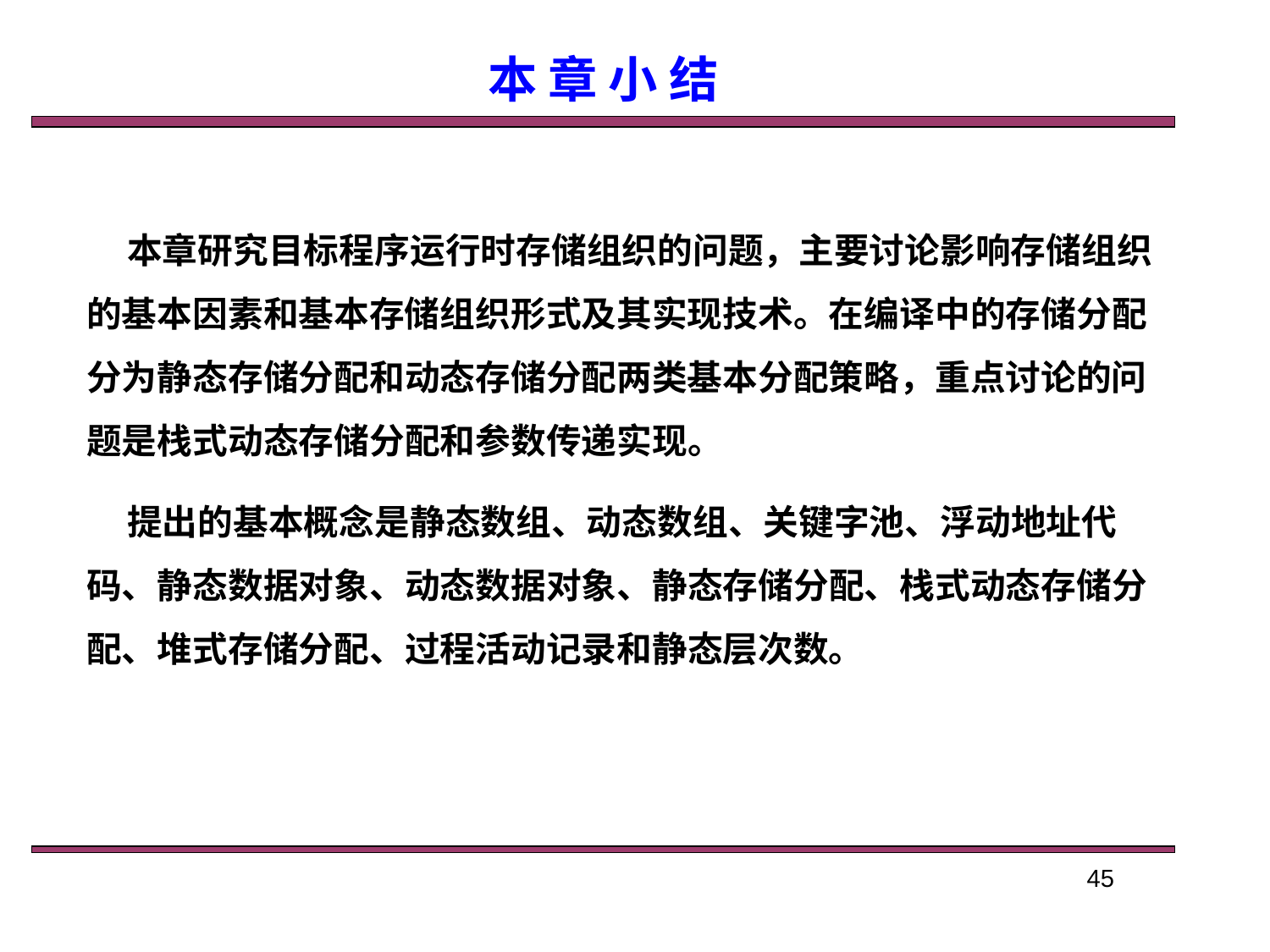

本 章 小 结
    本章研究目标程序运行时存储组织的问题，主要讨论影响存储组织的基本因素和基本存储组织形式及其实现技术。在编译中的存储分配分为静态存储分配和动态存储分配两类基本分配策略，重点讨论的问题是栈式动态存储分配和参数传递实现。
    提出的基本概念是静态数组、动态数组、关键字池、浮动地址代码、静态数据对象、动态数据对象、静态存储分配、栈式动态存储分配、堆式存储分配、过程活动记录和静态层次数。
45